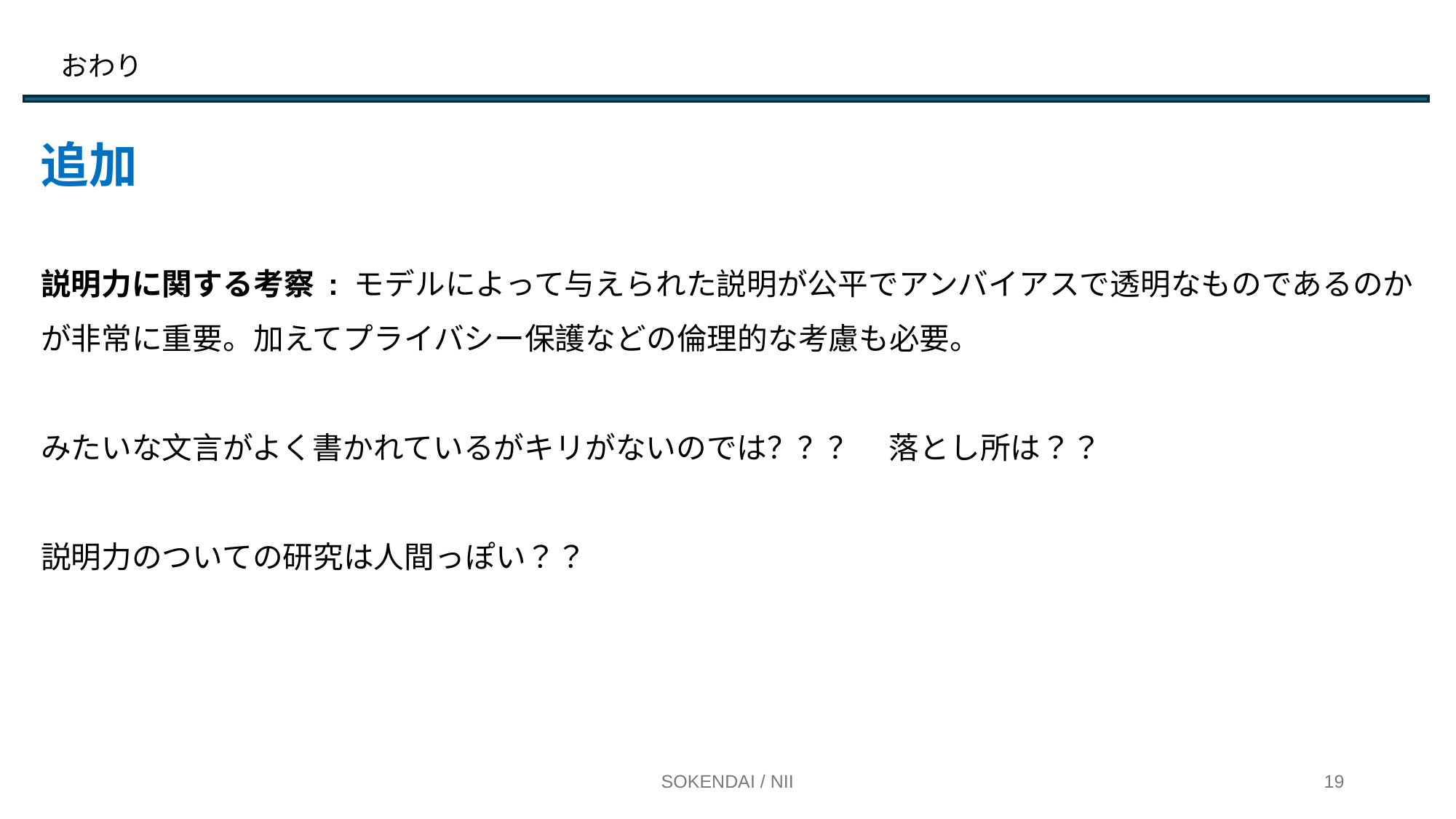

おわり
追加
説明力に関する考察 : モデルによって与えられた説明が公平でアンバイアスで透明なものであるのか
が非常に重要。加えてプライバシー保護などの倫理的な考慮も必要。

みたいな文言がよく書かれているがキリがないのでは？？？　落とし所は？？

説明力のついての研究は人間っぽい？？
SOKENDAI / NII
19